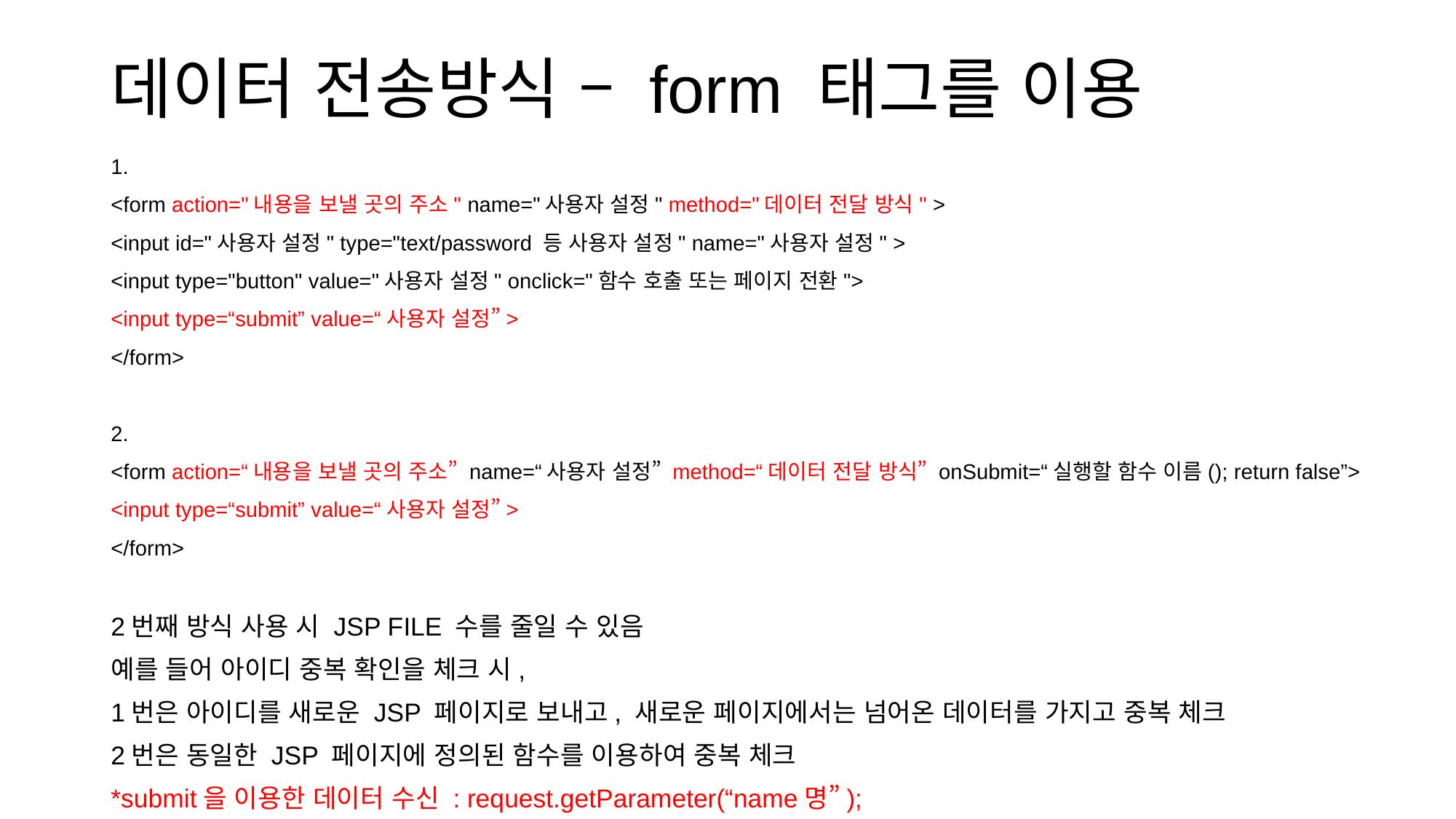

# 데이터 전송방식 – form 태그를 이용
1.
<form action="내용을 보낼 곳의 주소" name="사용자 설정" method="데이터 전달 방식" >
<input id="사용자 설정" type="text/password 등 사용자 설정" name="사용자 설정" >
<input type="button" value="사용자 설정" onclick="함수 호출 또는 페이지 전환">
<input type=“submit” value=“사용자 설정”>
</form>

2.
<form action=“내용을 보낼 곳의 주소” name=“사용자 설정” method=“데이터 전달 방식” onSubmit=“실행할 함수 이름(); return false”>
<input type=“submit” value=“사용자 설정”>
</form>

2번째 방식 사용 시 JSP FILE 수를 줄일 수 있음
예를 들어 아이디 중복 확인을 체크 시,
1번은 아이디를 새로운 JSP 페이지로 보내고, 새로운 페이지에서는 넘어온 데이터를 가지고 중복 체크
2번은 동일한 JSP 페이지에 정의된 함수를 이용하여 중복 체크
*submit을 이용한 데이터 수신 : request.getParameter(“name명”);